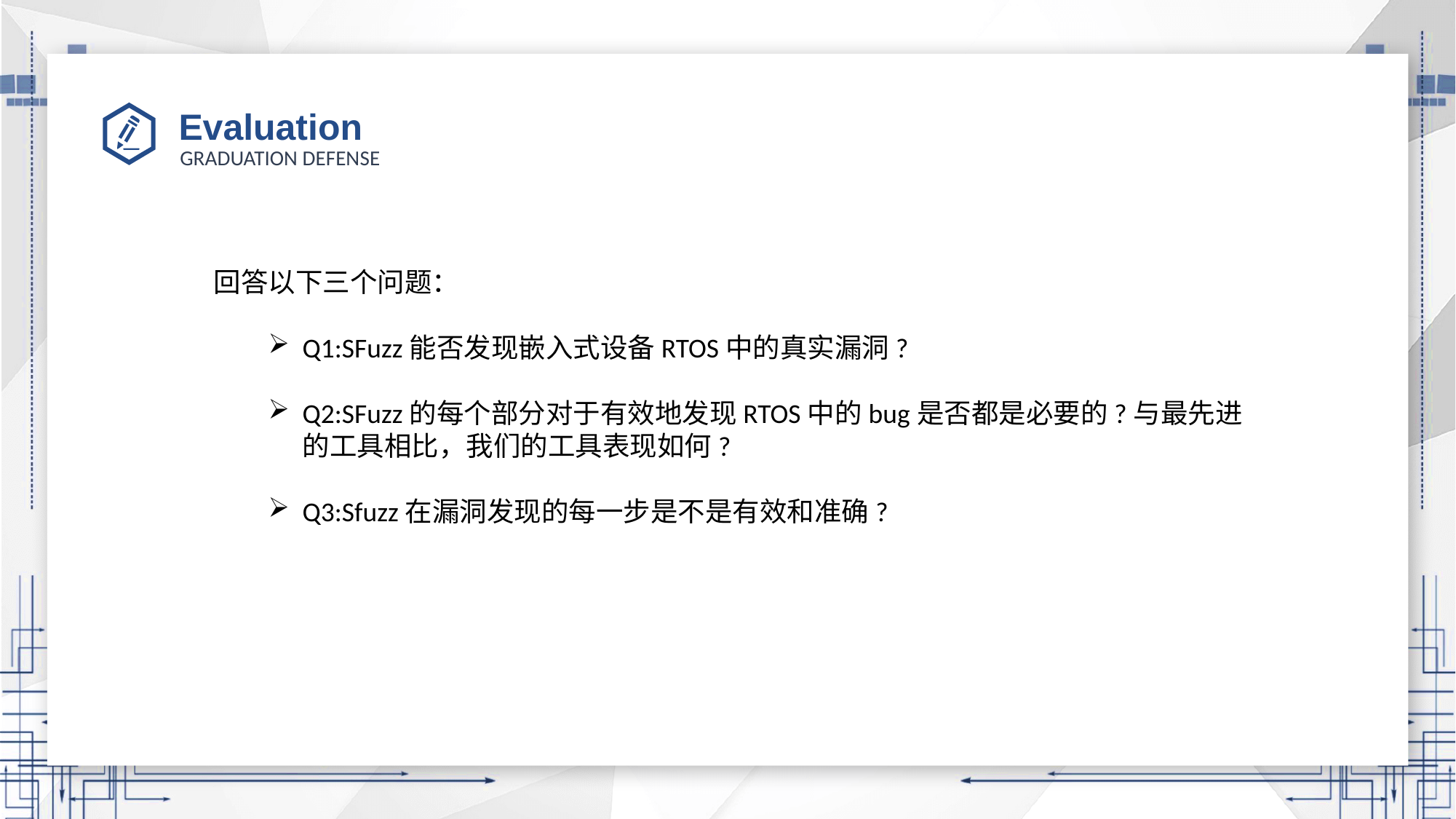

# Evaluation
回答以下三个问题：

Q1:SFuzz能否发现嵌入式设备RTOS中的真实漏洞?

Q2:SFuzz的每个部分对于有效地发现RTOS中的bug是否都是必要的?与最先进的工具相比，我们的工具表现如何?

Q3:Sfuzz在漏洞发现的每一步是不是有效和准确?